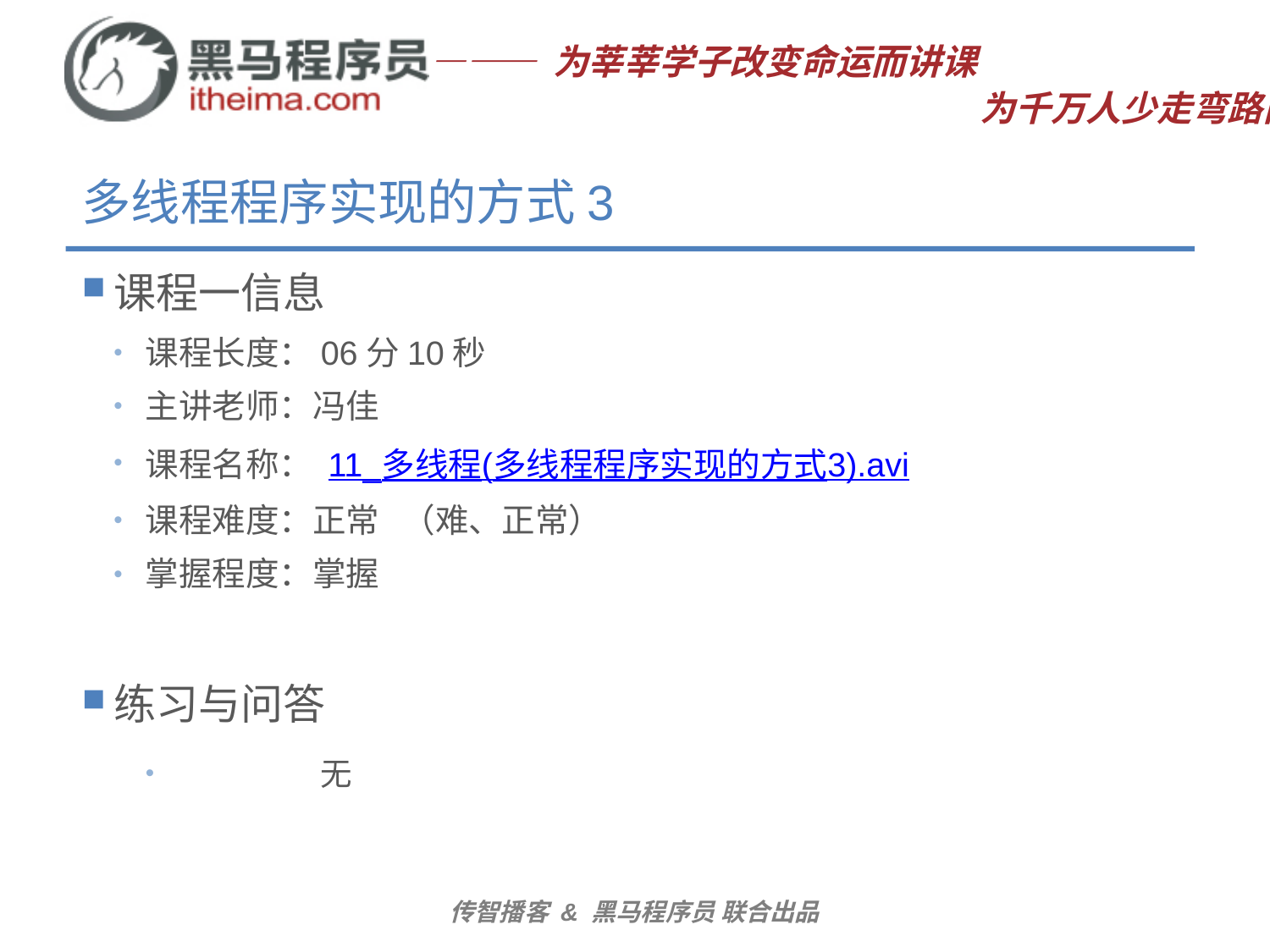

# 多线程程序实现的方式3
课程一信息
课程长度：06分10秒
主讲老师：冯佳
课程名称： 11_多线程(多线程程序实现的方式3).avi
课程难度：正常   （难、正常）
掌握程度：掌握

练习与问答
	无